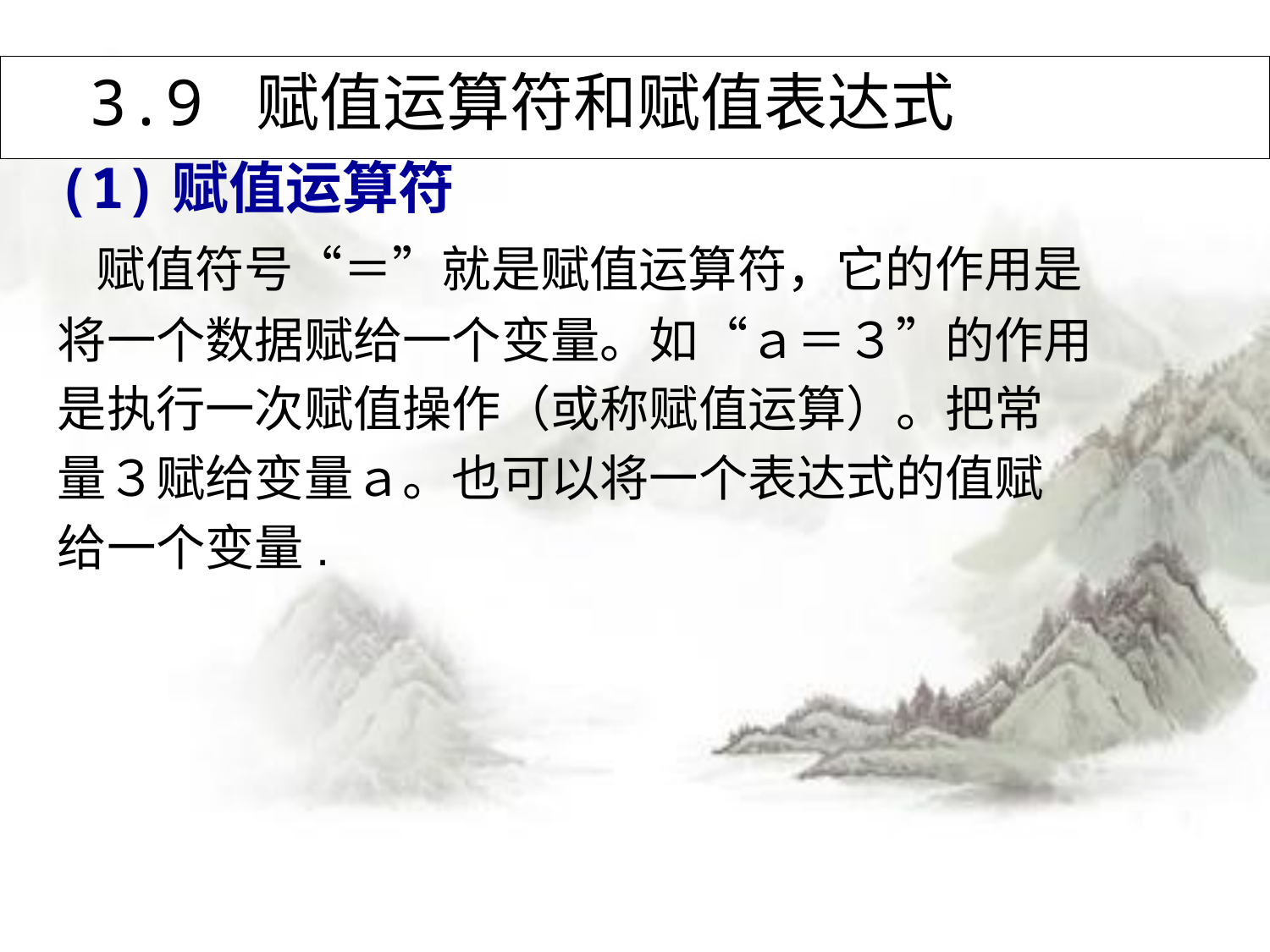

# 3.9 赋值运算符和赋值表达式
(1)赋值运算符
  赋值符号“＝”就是赋值运算符，它的作用是
将一个数据赋给一个变量。如“ａ＝３”的作用
是执行一次赋值操作（或称赋值运算）。把常
量３赋给变量ａ。也可以将一个表达式的值赋
给一个变量.